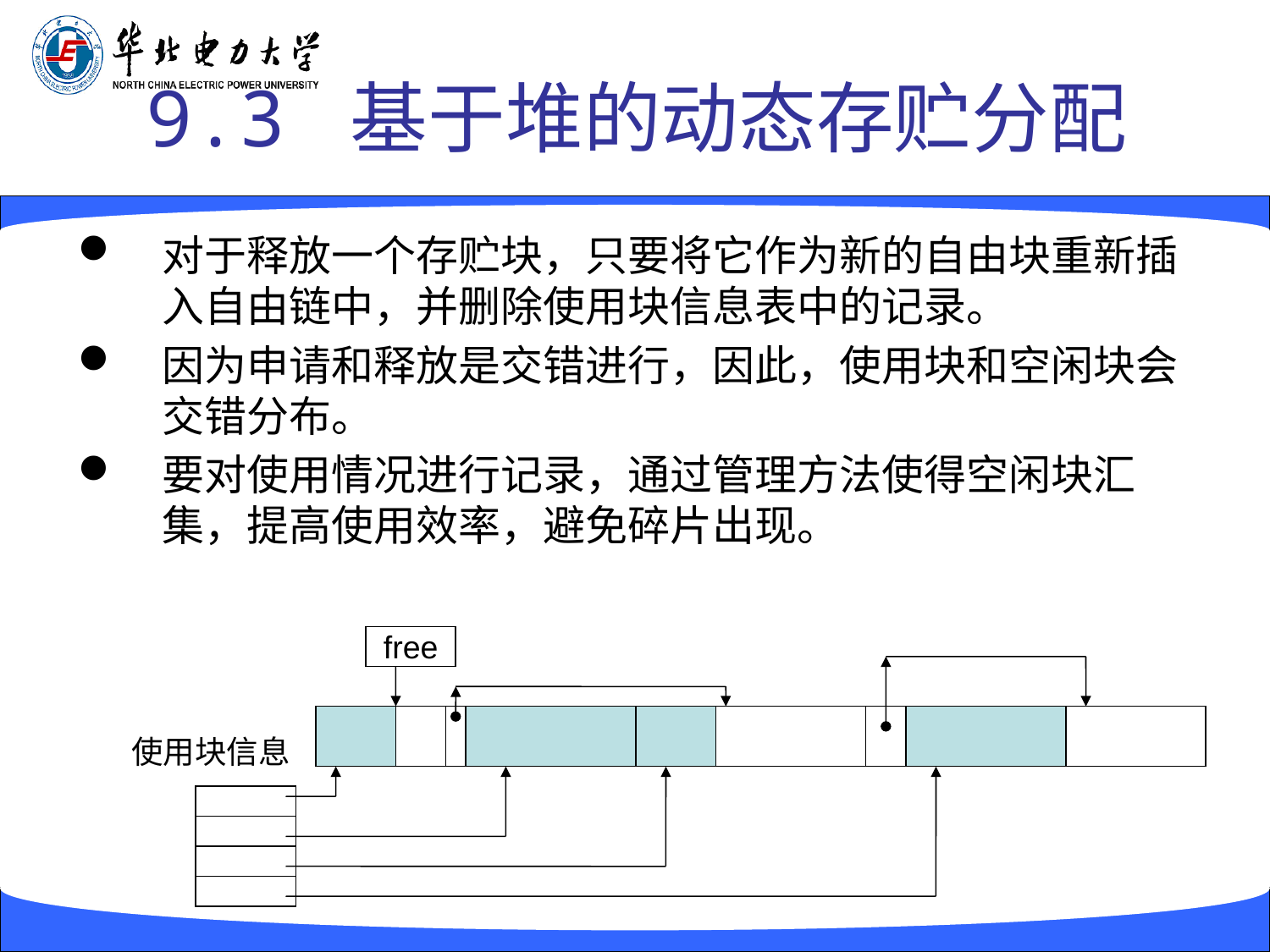

# 9.3 基于堆的动态存贮分配
对于释放一个存贮块，只要将它作为新的自由块重新插入自由链中，并删除使用块信息表中的记录。
因为申请和释放是交错进行，因此，使用块和空闲块会交错分布。
要对使用情况进行记录，通过管理方法使得空闲块汇集，提高使用效率，避免碎片出现。
free

使用块信息